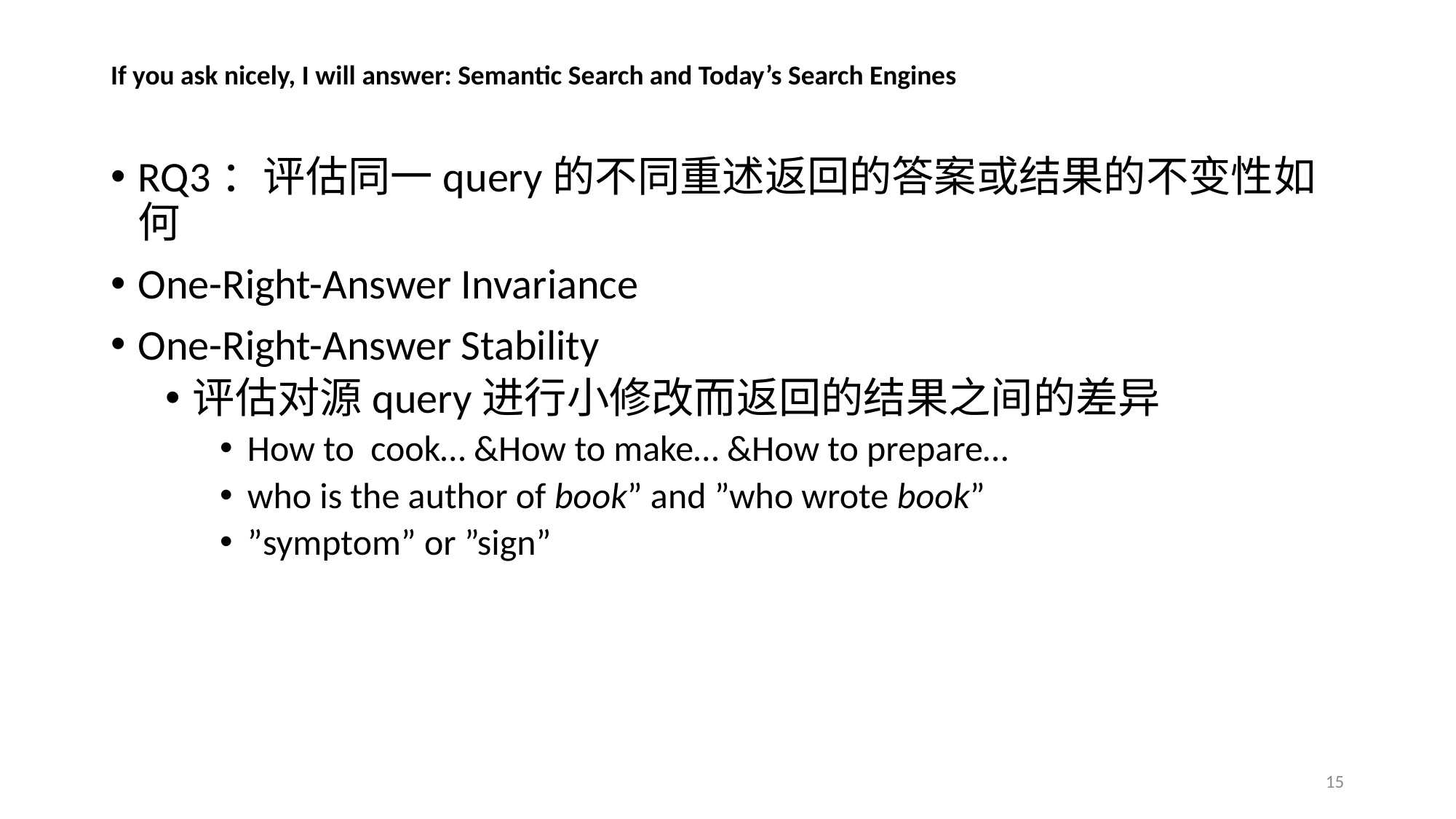

If you ask nicely, I will answer: Semantic Search and Today’s Search Engines
RQ3：评估同一query的不同重述返回的答案或结果的不变性如何
One-Right-Answer Invariance
One-Right-Answer Stability
评估对源query进行小修改而返回的结果之间的差异
How to  cook… &How to make… &How to prepare…
who is the author of book” and ”who wrote book”
”symptom” or ”sign”

15